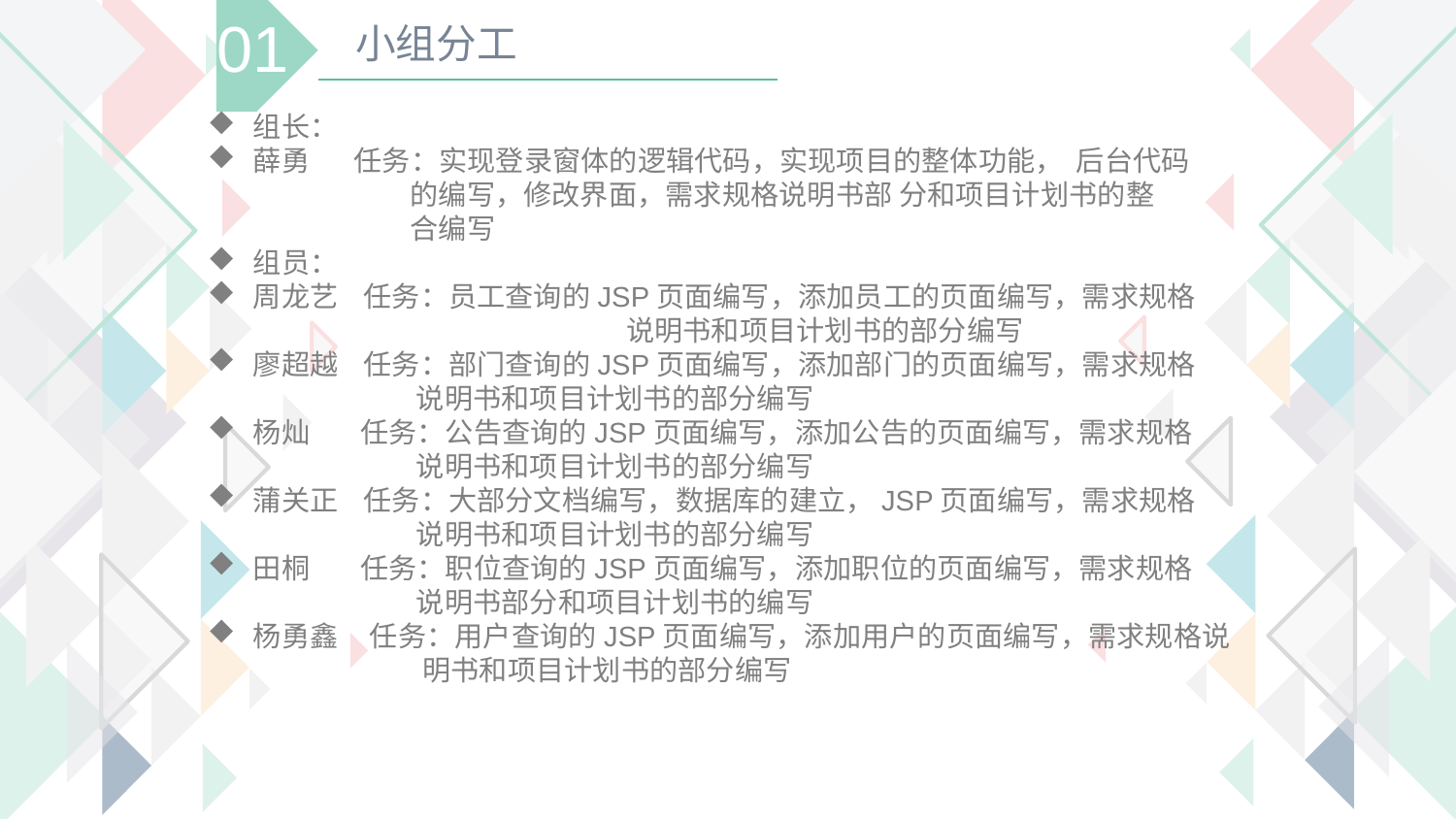

01
小组分工
组长：
薛勇       任务：实现登录窗体的逻辑代码，实现项目的整体功能，  后台代码
                               的编写，修改界面，需求规格说明书部 分和项目计划书的整
                               合编写
组员：
周龙艺    任务：员工查询的JSP页面编写，添加员工的页面编写，需求规格	       	             说明书和项目计划书的部分编写
廖超越    任务：部门查询的JSP页面编写，添加部门的页面编写，需求规格
                                说明书和项目计划书的部分编写
杨灿        任务：公告查询的JSP页面编写，添加公告的页面编写，需求规格
                                说明书和项目计划书的部分编写
蒲关正    任务：大部分文档编写，数据库的建立，JSP页面编写，需求规格
                                说明书和项目计划书的部分编写
田桐        任务：职位查询的JSP页面编写，添加职位的页面编写，需求规格
                                说明书部分和项目计划书的编写
杨勇鑫     任务：用户查询的JSP页面编写，添加用户的页面编写，需求规格说
                                 明书和项目计划书的部分编写